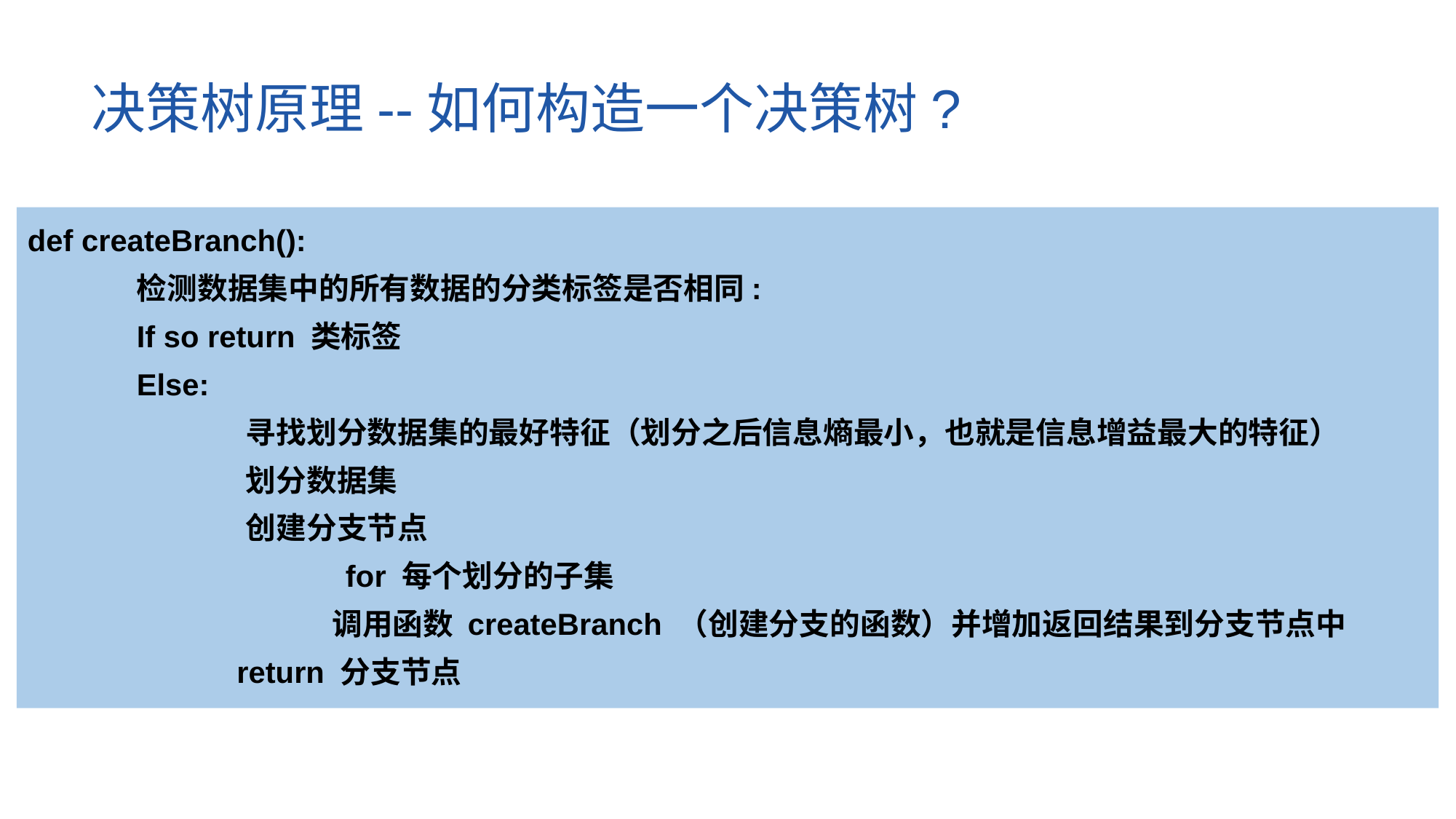

决策树原理--如何构造一个决策树?
def createBranch():
	检测数据集中的所有数据的分类标签是否相同:
 	If so return 类标签
 	Else:
		寻找划分数据集的最好特征（划分之后信息熵最小，也就是信息增益最大的特征）
		划分数据集
		创建分支节点
                                      for 每个划分的子集
                                           调用函数 createBranch （创建分支的函数）并增加返回结果到分支节点中
                         return 分支节点